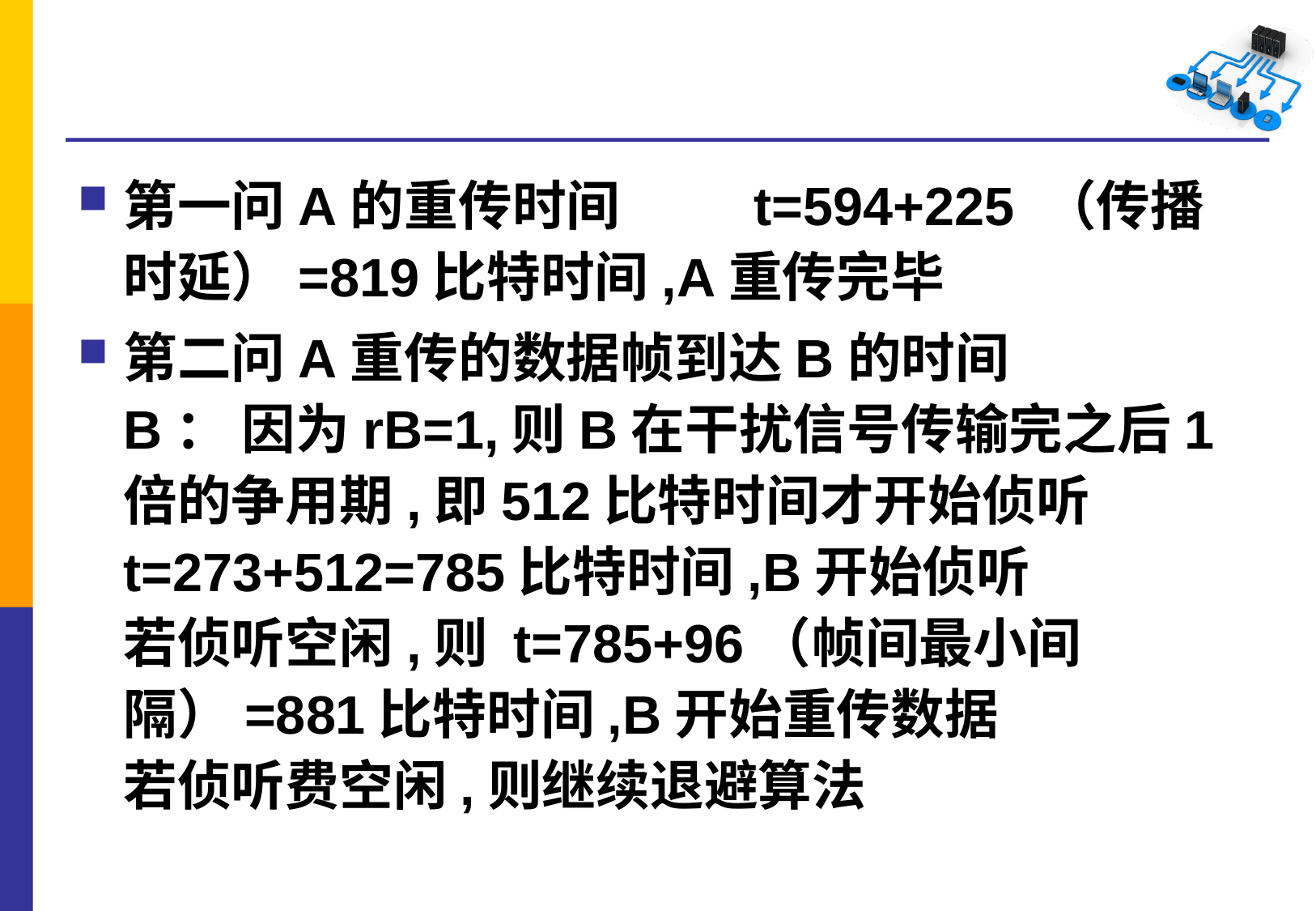

#
第一问A的重传时间 　　t=594+225 （传播时延）=819比特时间,A重传完毕
第二问A重传的数据帧到达B的时间 　　 B： 因为rB=1,则B在干扰信号传输完之后1倍的争用期,即512比特时间才开始侦听 　　t=273+512=785比特时间,B开始侦听 　　
若侦听空闲,则 t=785+96（帧间最小间隔）=881比特时间,B开始重传数据 　　
若侦听费空闲,则继续退避算法